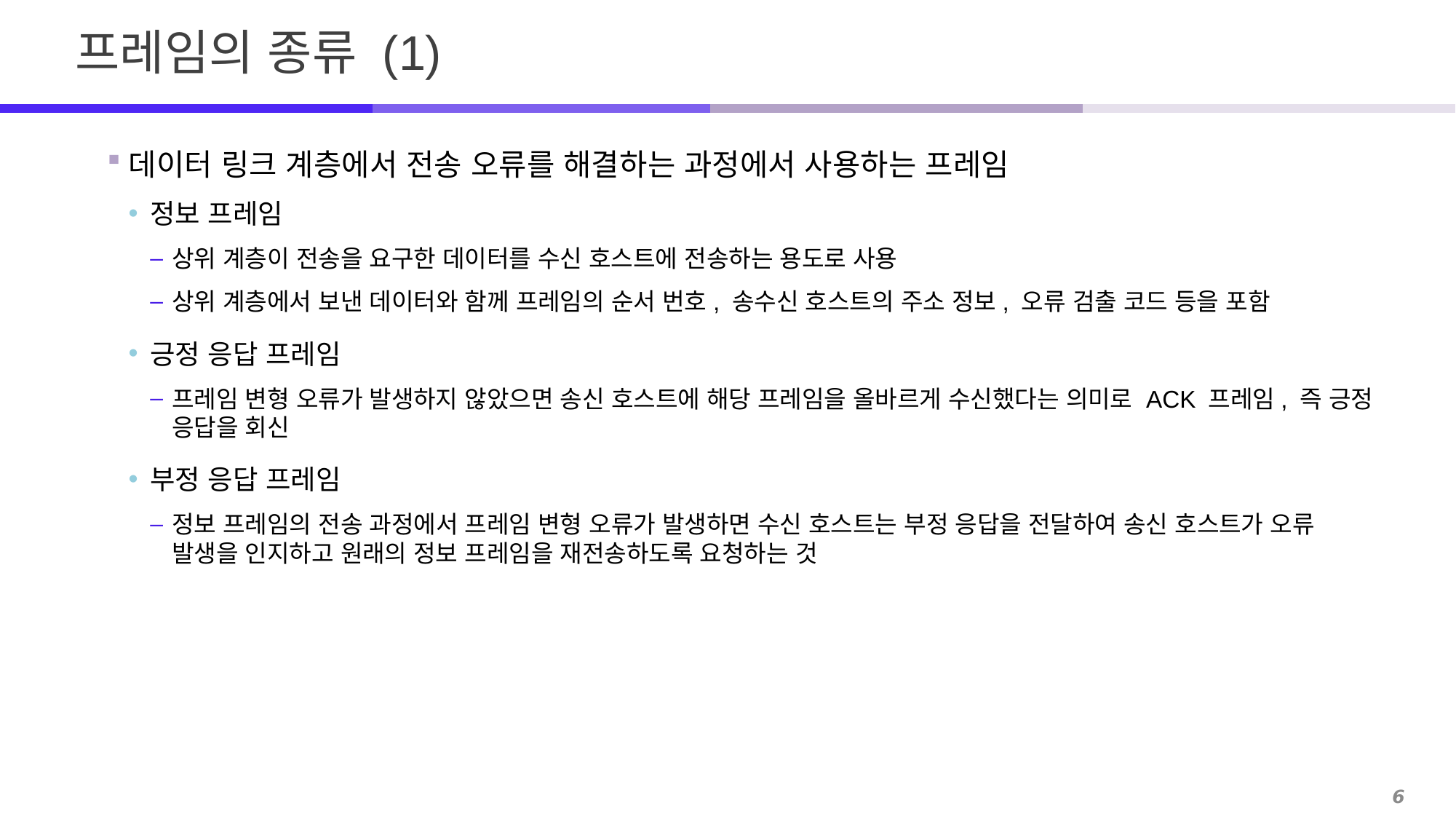

# 프레임의 종류 (1)
데이터 링크 계층에서 전송 오류를 해결하는 과정에서 사용하는 프레임
정보 프레임
상위 계층이 전송을 요구한 데이터를 수신 호스트에 전송하는 용도로 사용
상위 계층에서 보낸 데이터와 함께 프레임의 순서 번호, 송수신 호스트의 주소 정보, 오류 검출 코드 등을 포함
긍정 응답 프레임
프레임 변형 오류가 발생하지 않았으면 송신 호스트에 해당 프레임을 올바르게 수신했다는 의미로 ACK 프레임, 즉 긍정 응답을 회신
부정 응답 프레임
정보 프레임의 전송 과정에서 프레임 변형 오류가 발생하면 수신 호스트는 부정 응답을 전달하여 송신 호스트가 오류 발생을 인지하고 원래의 정보 프레임을 재전송하도록 요청하는 것